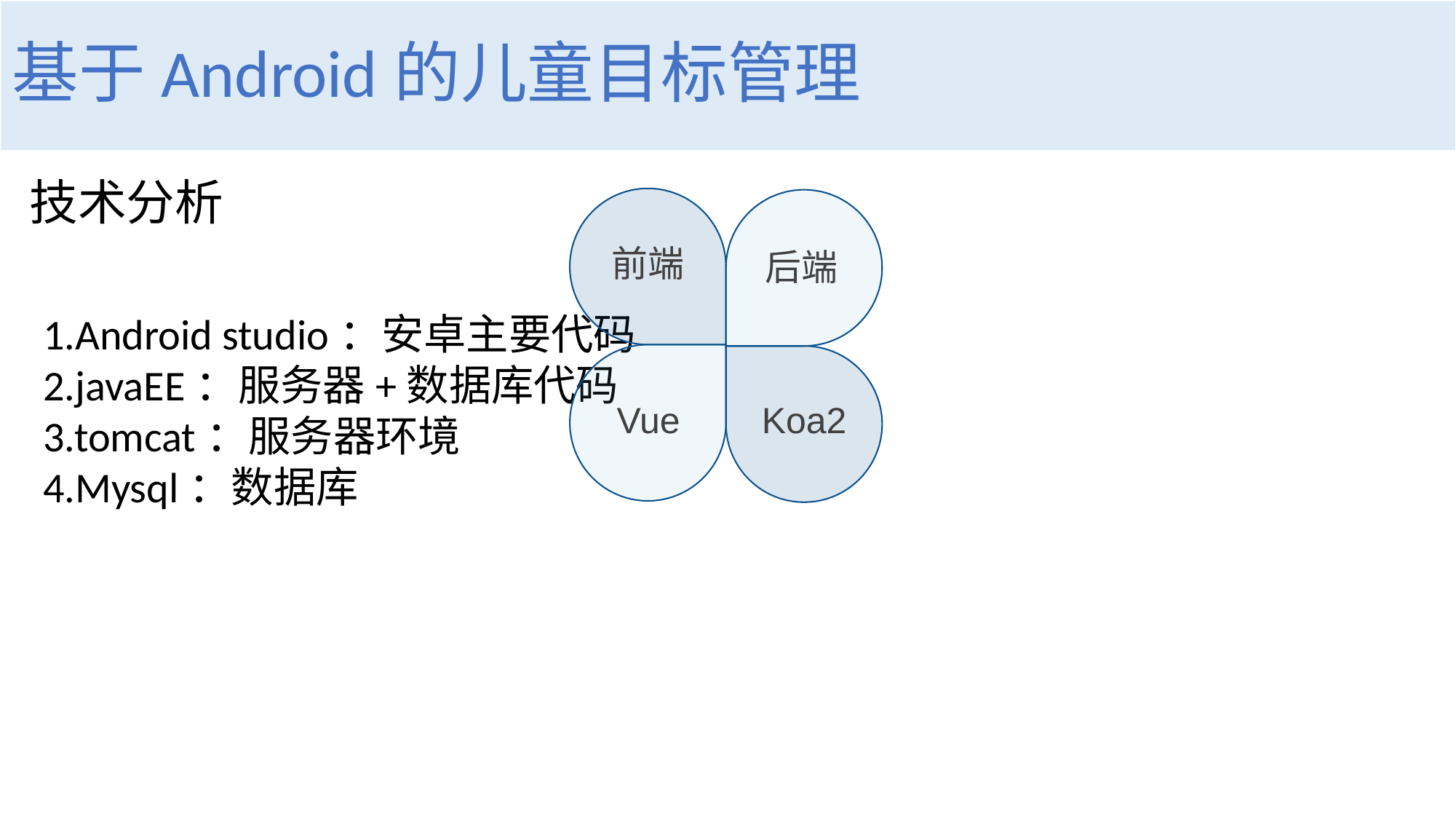

# 基于Android的儿童目标管理
技术分析

前端
后端
1.Android studio：安卓主要代码
2.javaEE：服务器+数据库代码
3.tomcat：服务器环境
4.Mysql：数据库

Vue
Koa2